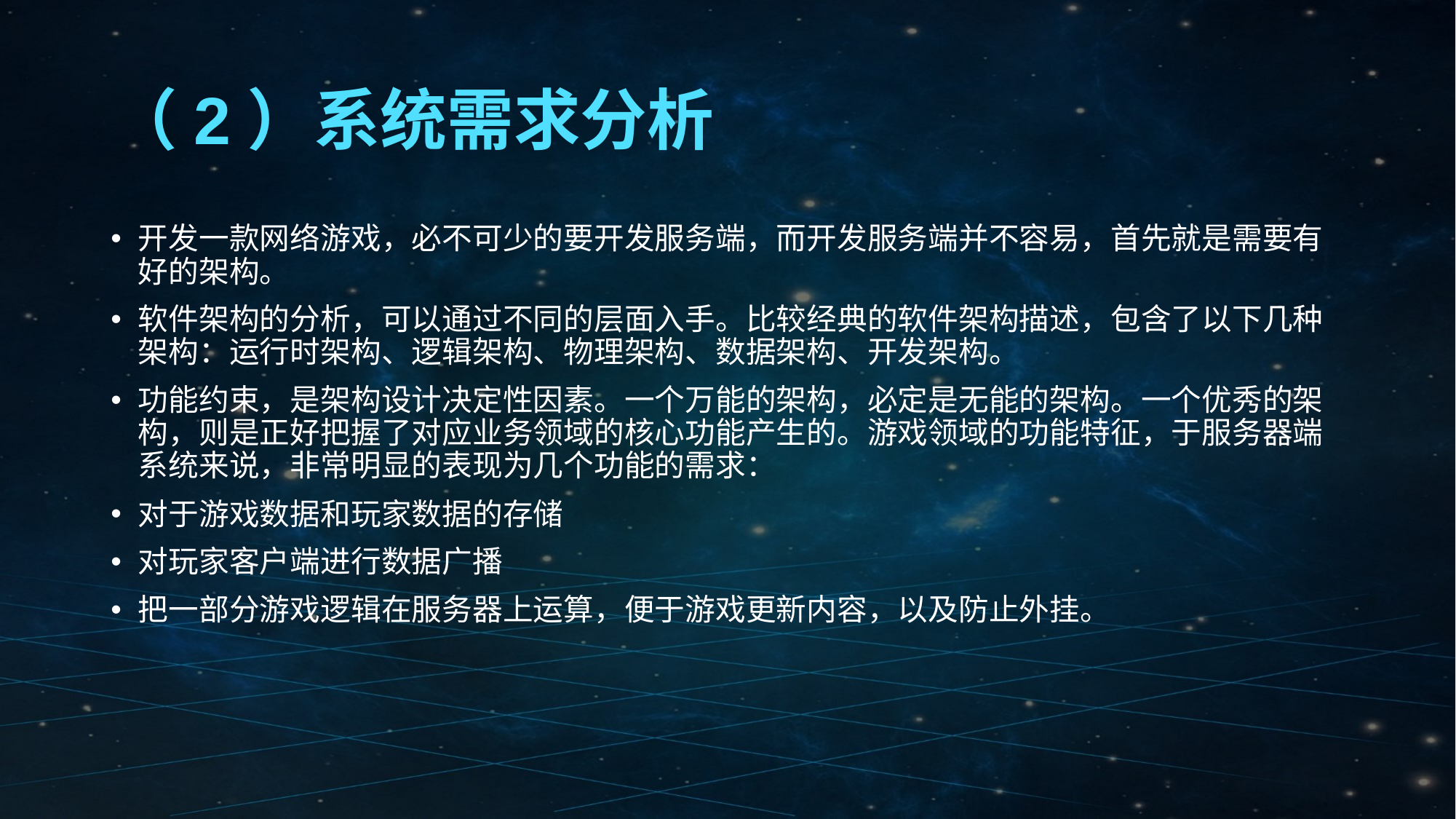

# （2）系统需求分析
开发一款网络游戏，必不可少的要开发服务端，而开发服务端并不容易，首先就是需要有好的架构。
软件架构的分析，可以通过不同的层面入手。比较经典的软件架构描述，包含了以下几种架构：运行时架构、逻辑架构、物理架构、数据架构、开发架构。
功能约束，是架构设计决定性因素。一个万能的架构，必定是无能的架构。一个优秀的架构，则是正好把握了对应业务领域的核心功能产生的。游戏领域的功能特征，于服务器端系统来说，非常明显的表现为几个功能的需求：
对于游戏数据和玩家数据的存储
对玩家客户端进行数据广播
把一部分游戏逻辑在服务器上运算，便于游戏更新内容，以及防止外挂。